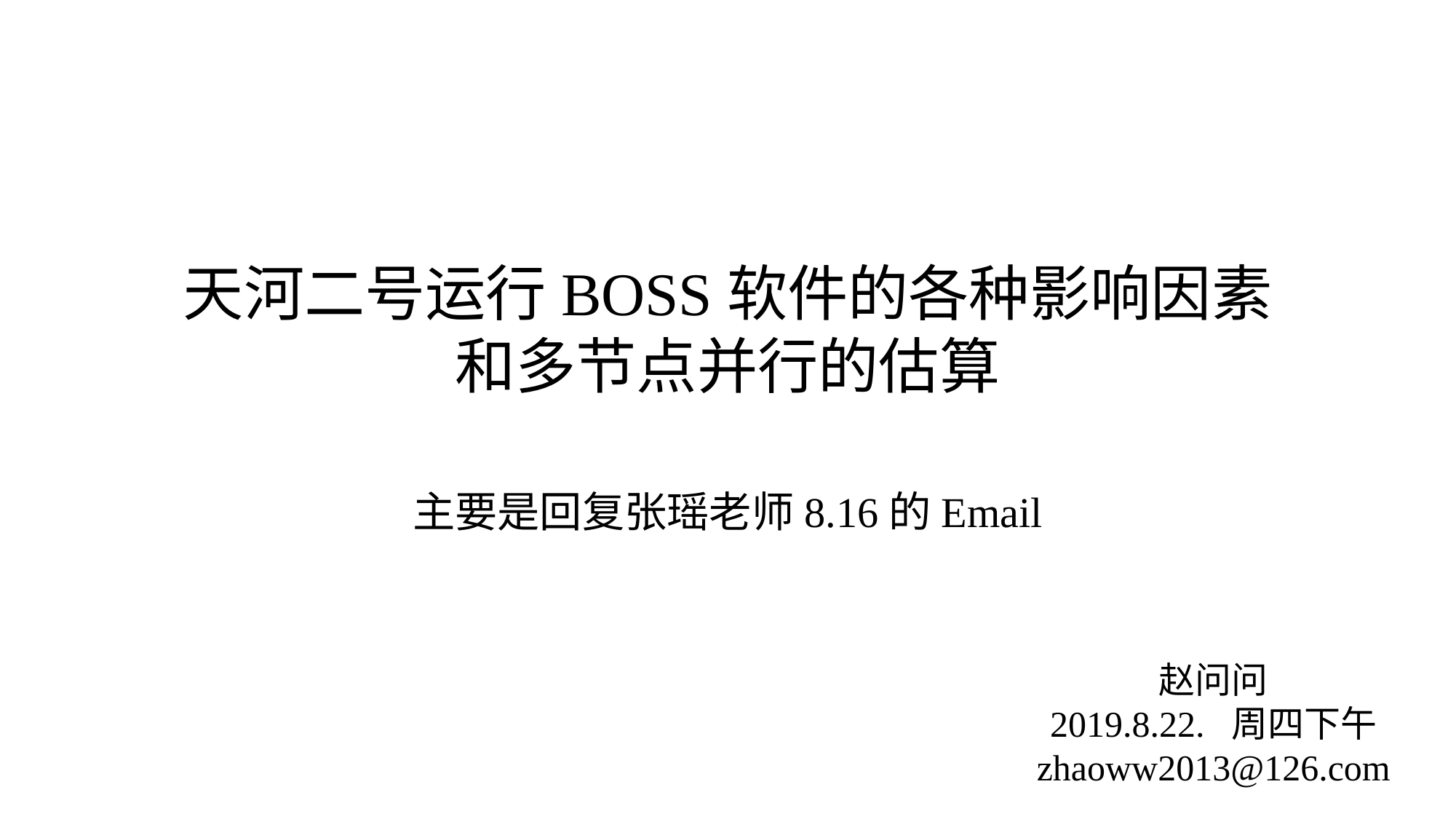

天河二号运行BOSS软件的各种影响因素和多节点并行的估算
# 主要是回复张瑶老师8.16的Email
赵问问
2019.8.22.  周四下午
zhaoww2013@126.com